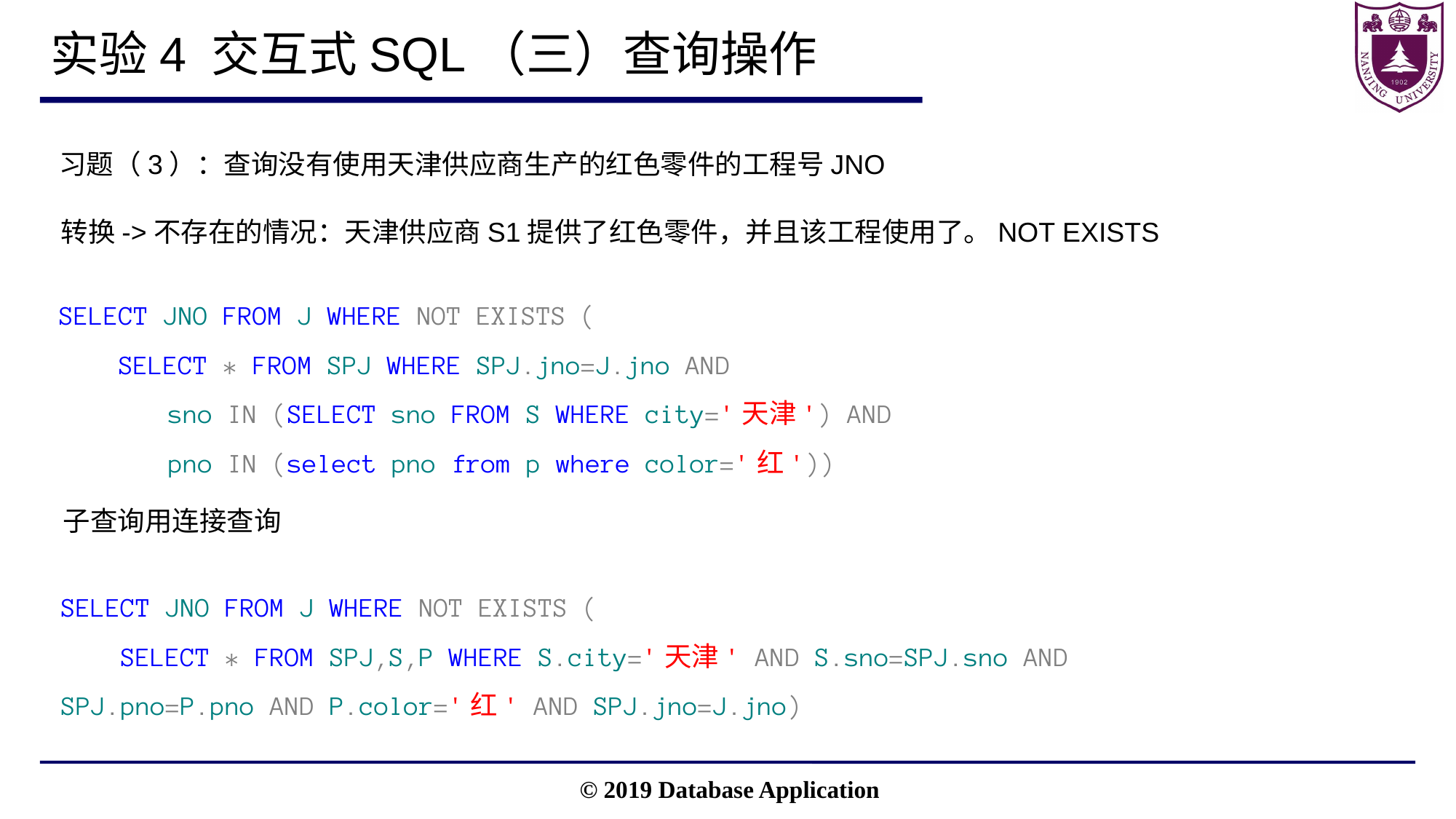

# 实验4 交互式SQL（三）查询操作
习题（3）：查询没有使用天津供应商生产的红色零件的工程号JNO
转换->不存在的情况：天津供应商S1提供了红色零件，并且该工程使用了。NOT EXISTS
SELECT JNO FROM J WHERE NOT EXISTS (
    SELECT * FROM SPJ WHERE SPJ.jno=J.jno AND
	sno IN (SELECT sno FROM S WHERE city='天津') AND
	pno IN (select pno from p where color='红'))
子查询用连接查询
SELECT JNO FROM J WHERE NOT EXISTS (
    SELECT * FROM SPJ,S,P WHERE S.city='天津' AND S.sno=SPJ.sno AND SPJ.pno=P.pno AND P.color='红' AND SPJ.jno=J.jno)